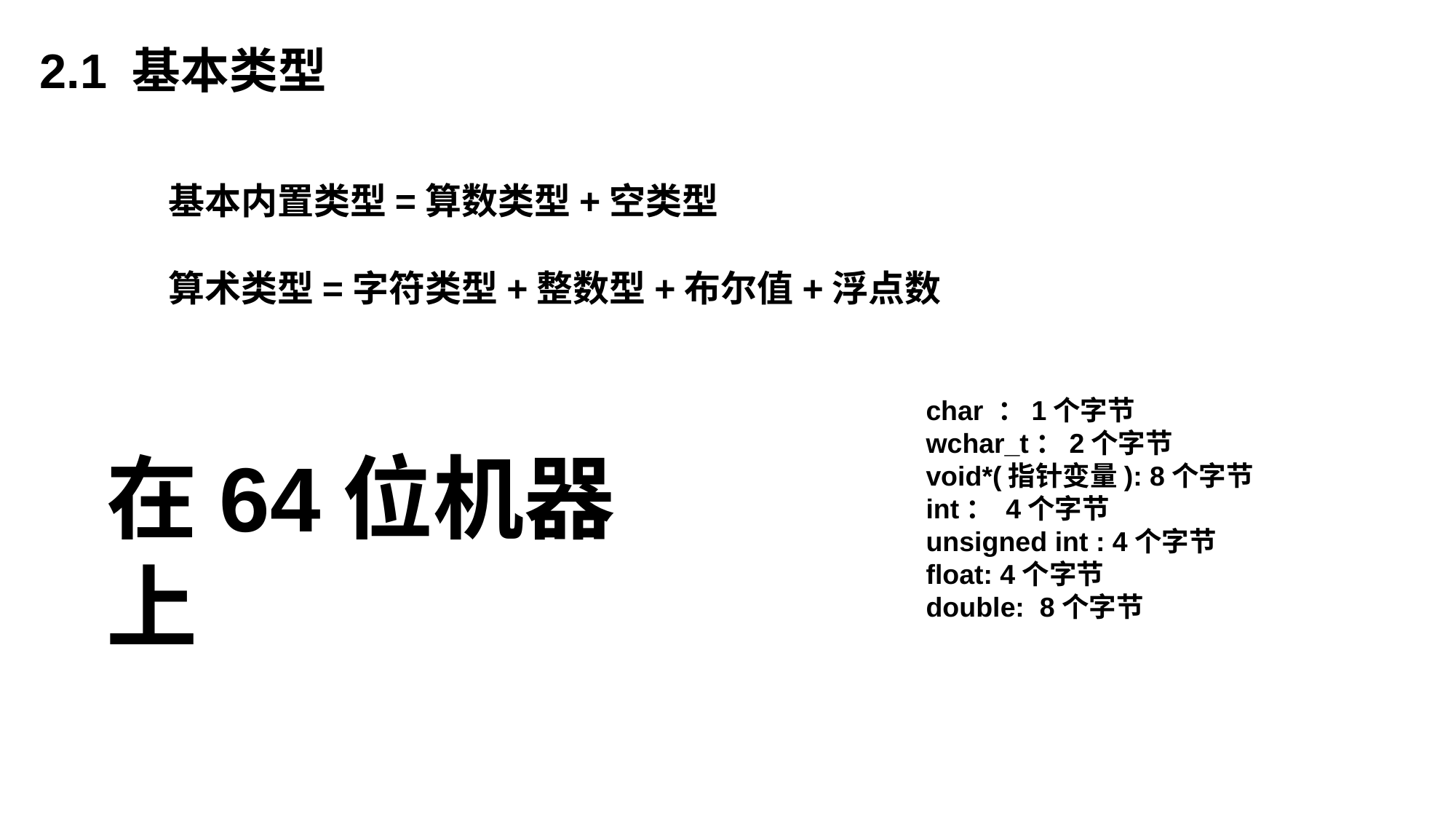

2.1 基本类型
基本内置类型=算数类型+空类型

算术类型=字符类型+整数型+布尔值+浮点数
char ：1个字节
wchar_t：2个字节
void*(指针变量): 8个字节
int： 4个字节
unsigned int : 4个字节
float: 4个字节
double:  8个字节
在64位机器上